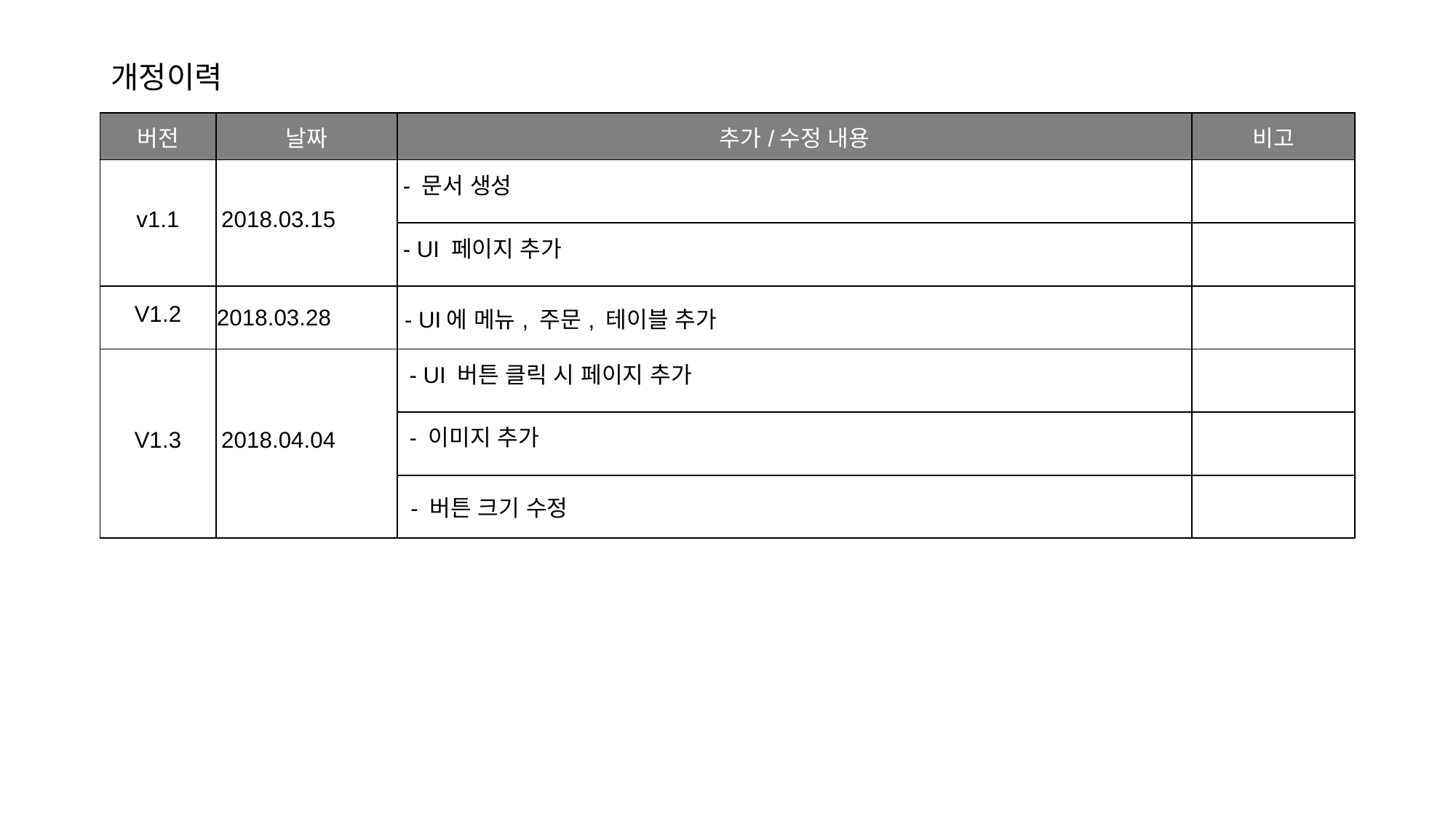

# 개정이력
| 버전 | 날짜 | 추가/수정 내용 | 비고 |
| --- | --- | --- | --- |
| v1.1 | 2018.03.15 | - 문서 생성 |  |
|  |  | - UI 페이지 추가 |  |
| V1.2 | 2018.03.28 | - UI에 메뉴, 주문, 테이블 추가 |  |
| V1.3 | 2018.04.04 | - UI 버튼 클릭 시 페이지 추가 |  |
|  |  | - 이미지 추가 |  |
|  |  | - 버튼 크기 수정 |  |